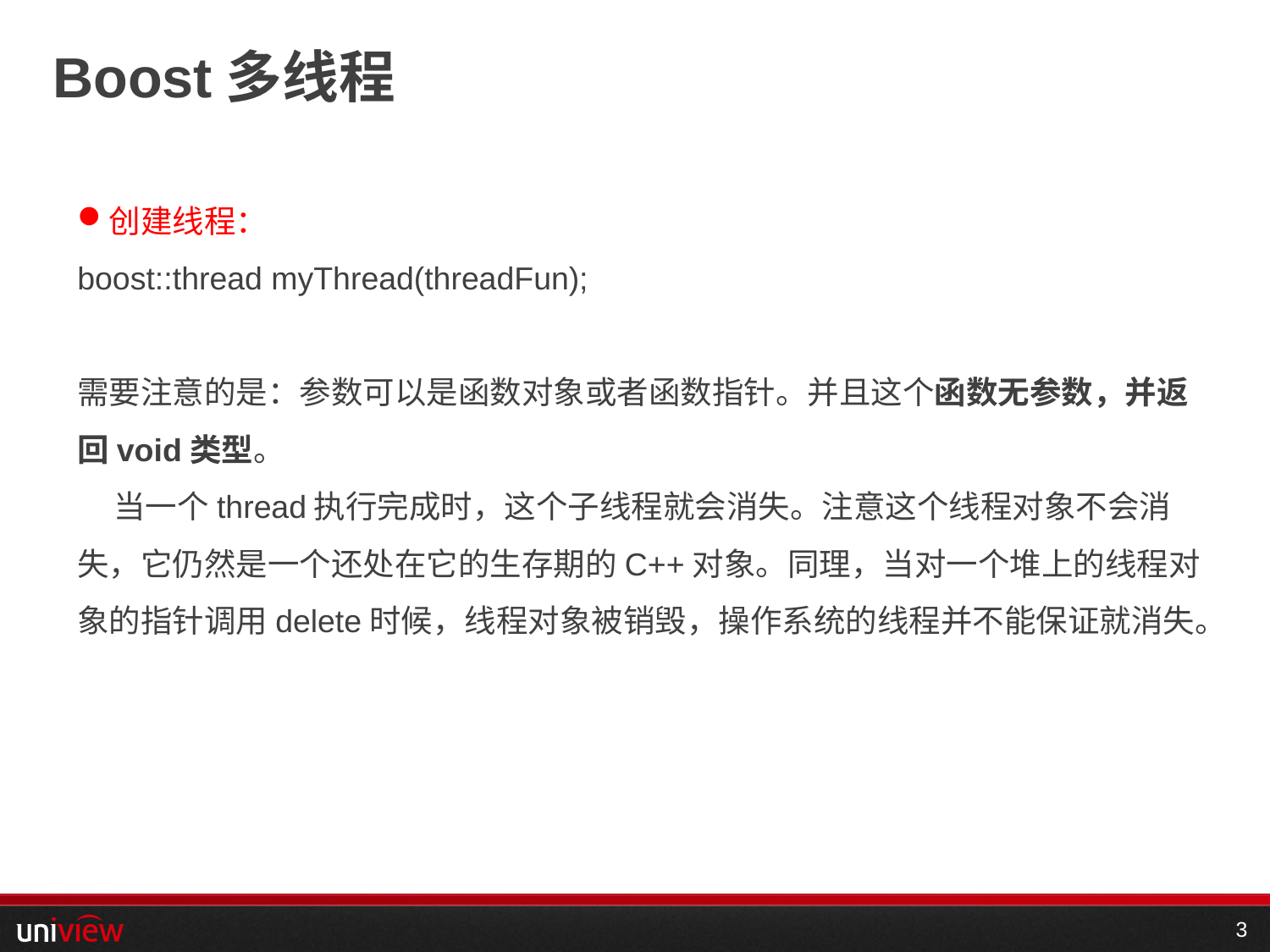

# Boost多线程
创建线程：
boost::thread myThread(threadFun);

需要注意的是：参数可以是函数对象或者函数指针。并且这个函数无参数，并返回void类型。
    当一个thread执行完成时，这个子线程就会消失。注意这个线程对象不会消失，它仍然是一个还处在它的生存期的C++对象。同理，当对一个堆上的线程对象的指针调用delete时候，线程对象被销毁，操作系统的线程并不能保证就消失。